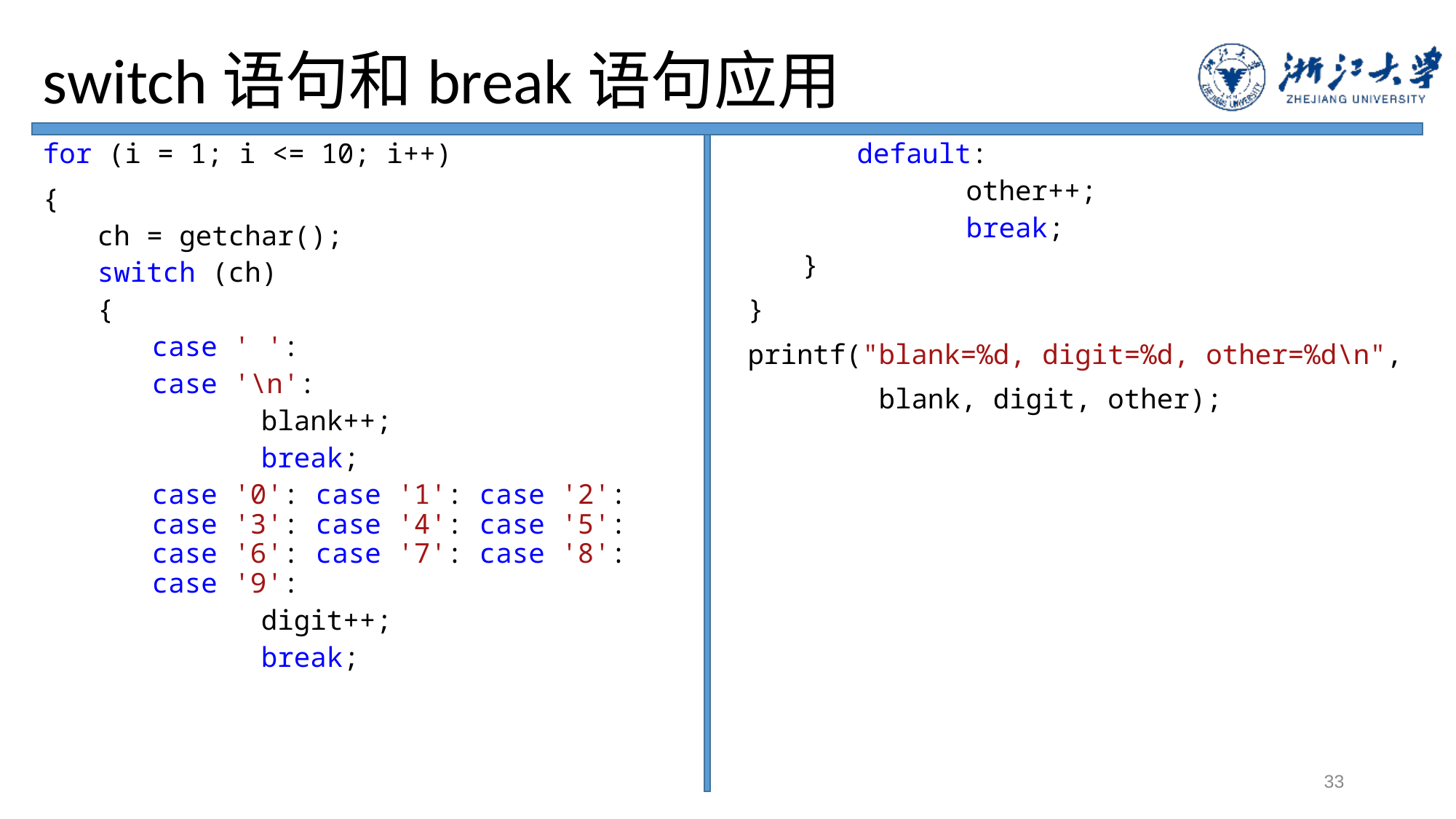

# switch语句和break语句应用
for (i = 1; i <= 10; i++)
{
ch = getchar();
switch (ch)
{
case ' ':
case '\n':
	blank++;
	break;
case '0': case '1': case '2': case '3': case '4': case '5': case '6': case '7': case '8': case '9':
	digit++;
	break;

default:
	other++;
	break;
}
}
printf("blank=%d, digit=%d, other=%d\n",
        blank, digit, other);

33